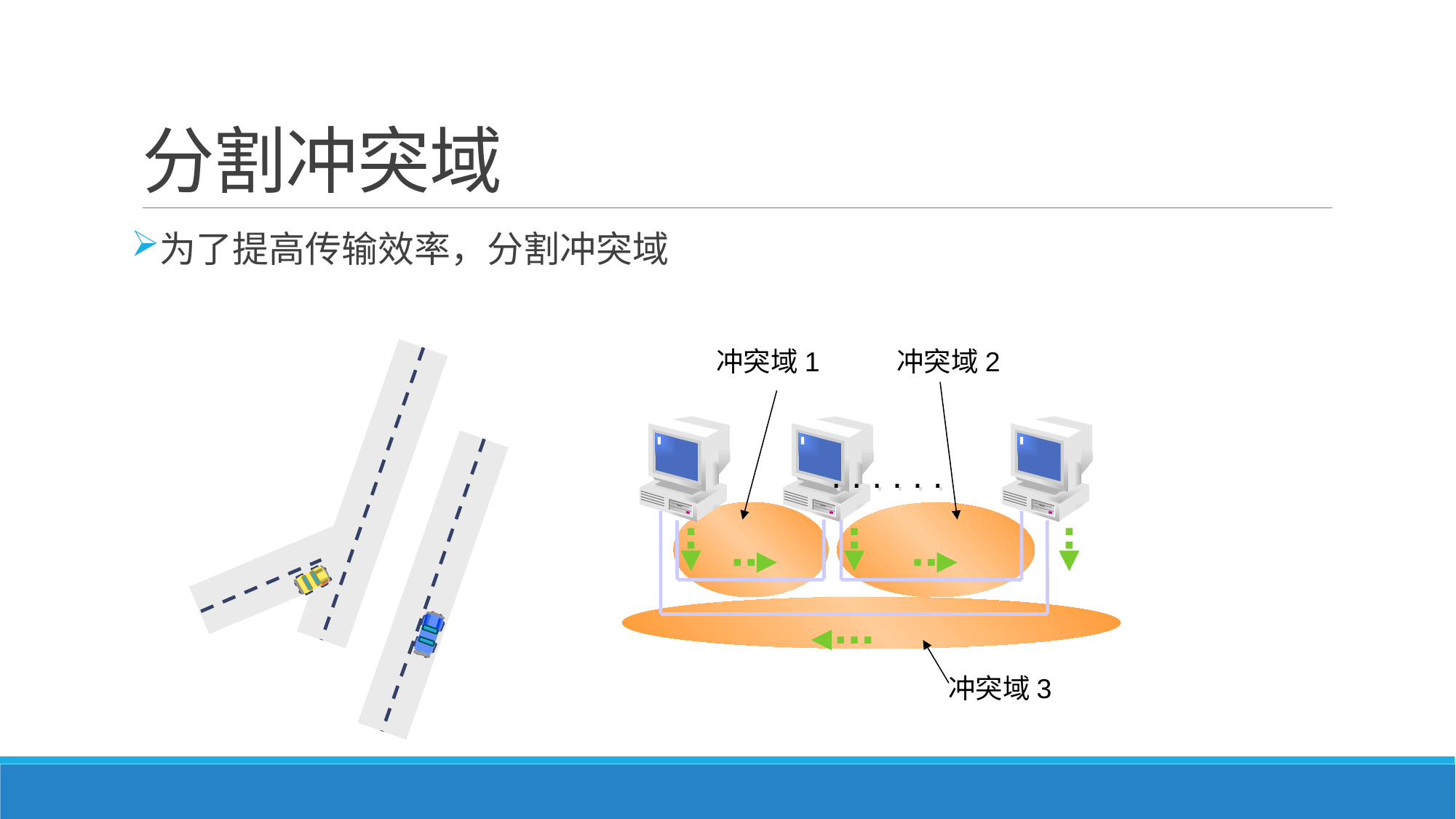

# 分割冲突域
为了提高传输效率，分割冲突域

冲突域1
冲突域2

. . . . . .

冲突域3